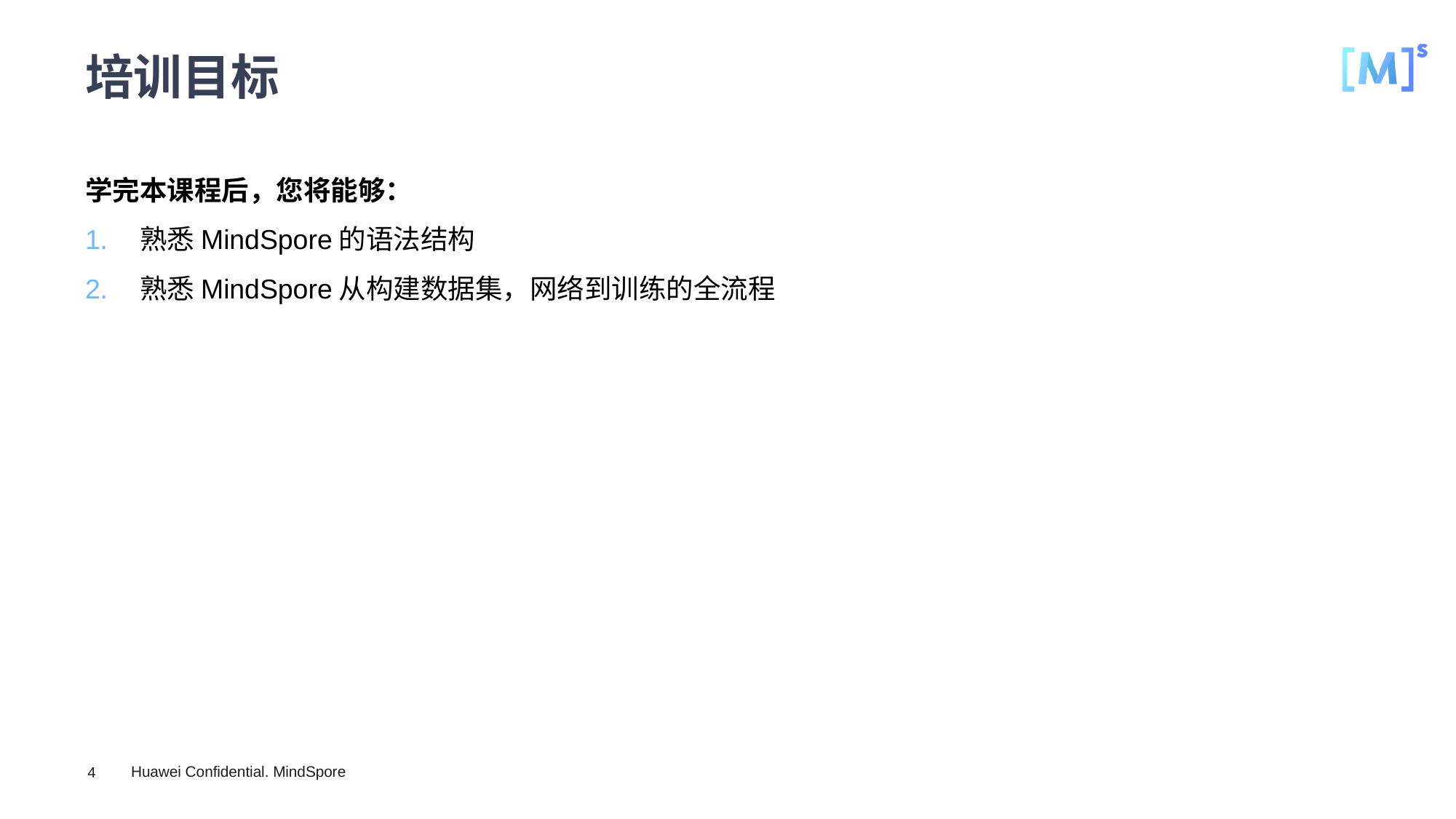

# 培训目标
学完本课程后，您将能够：
熟悉MindSpore的语法结构
熟悉MindSpore从构建数据集，网络到训练的全流程